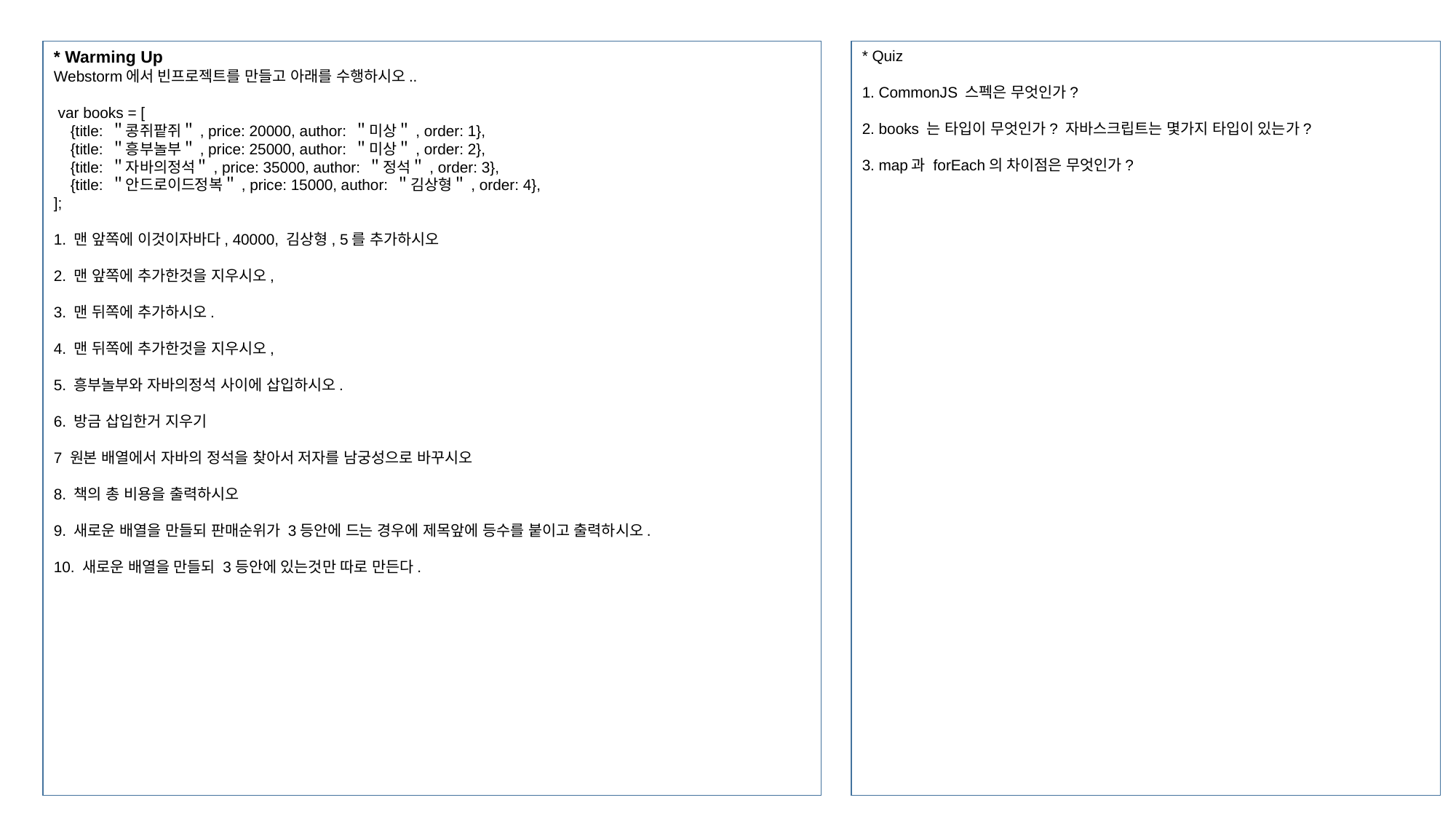

* Warming Up
Webstorm에서 빈프로젝트를 만들고 아래를 수행하시오..

 var books = [
    {title: ＂콩쥐팥쥐＂, price: 20000, author: ＂미상＂, order: 1},
    {title: ＂흥부놀부＂, price: 25000, author: ＂미상＂, order: 2},
    {title: ＂자바의정석＂, price: 35000, author: ＂정석＂, order: 3},
    {title: ＂안드로이드정복＂, price: 15000, author: ＂김상형＂, order: 4},
];

1. 맨 앞쪽에 이것이자바다, 40000, 김상형, 5를 추가하시오

2. 맨 앞쪽에 추가한것을 지우시오,

3. 맨 뒤쪽에 추가하시오.

4. 맨 뒤쪽에 추가한것을 지우시오,

5. 흥부놀부와 자바의정석 사이에 삽입하시오.

6. 방금 삽입한거 지우기

7 원본 배열에서 자바의 정석을 찾아서 저자를 남궁성으로 바꾸시오

8. 책의 총 비용을 출력하시오

9. 새로운 배열을 만들되 판매순위가 3등안에 드는 경우에 제목앞에 등수를 붙이고 출력하시오.

10. 새로운 배열을 만들되 3등안에 있는것만 따로 만든다.
* Quiz

1. CommonJS 스펙은 무엇인가?

2. books 는 타입이 무엇인가? 자바스크립트는 몇가지 타입이 있는가?

3. map과 forEach의 차이점은 무엇인가?